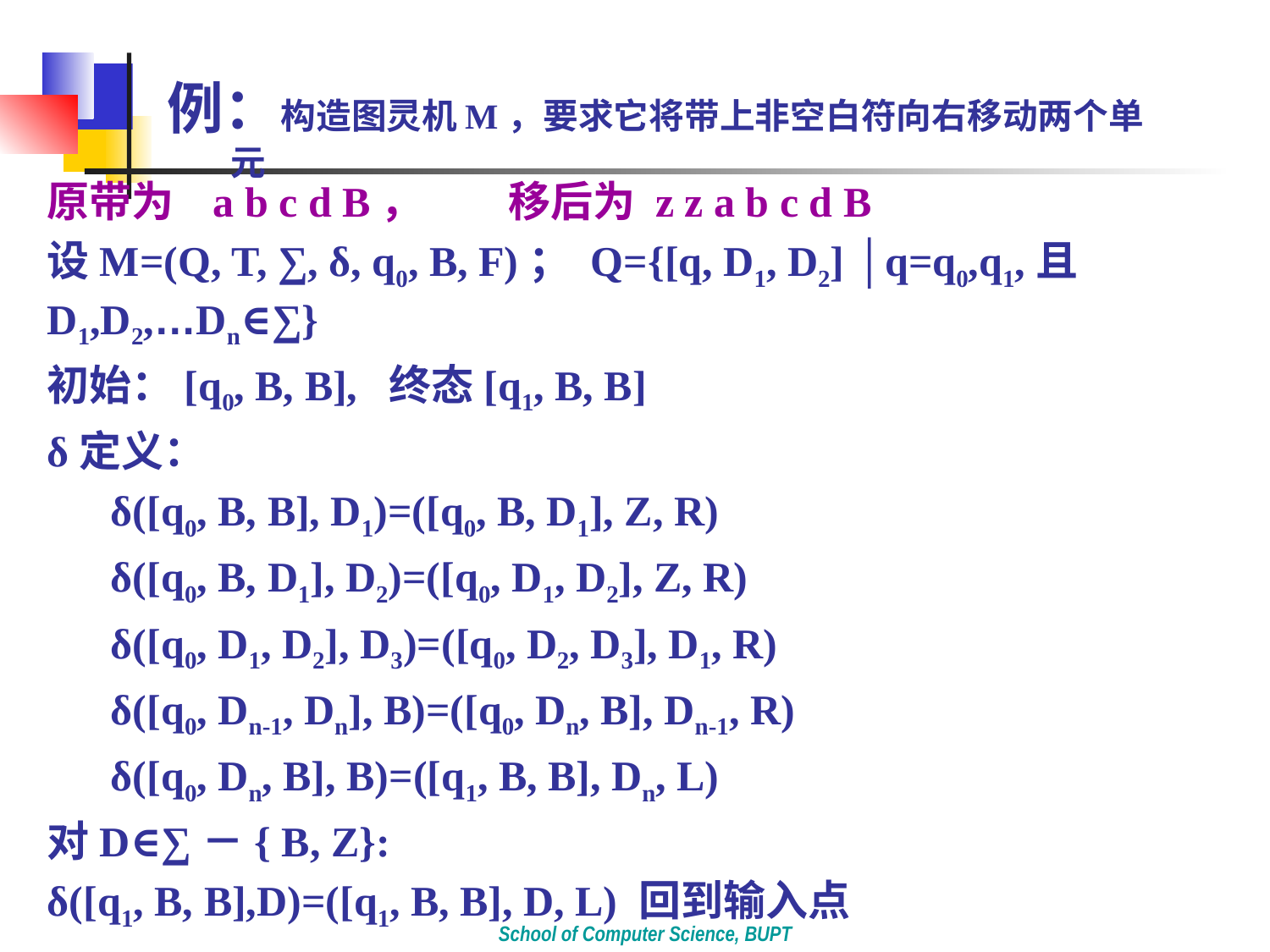

例：构造图灵机M，要求它将带上非空白符向右移动两个单元
原带为   a b c d B，         移后为 z z a b c d B
设M=(Q, T, ∑, δ, q0, B, F)； Q={[q, D1, D2] │q=q0,q1,且D1,D2,…Dn∈∑}
初始：[q0, B, B],  终态[q1, B, B]
δ定义：
δ([q0, B, B], D1)=([q0, B, D1], Z, R)
δ([q0, B, D1], D2)=([q0, D1, D2], Z, R)
δ([q0, D1, D2], D3)=([q0, D2, D3], D1, R)
δ([q0, Dn-1, Dn], B)=([q0, Dn, B], Dn-1, R)
δ([q0, Dn, B], B)=([q1, B, B], Dn, L)
对D∈∑－{ B, Z}:
δ([q1, B, B],D)=([q1, B, B], D, L) 回到输入点
School of Computer Science, BUPT
11